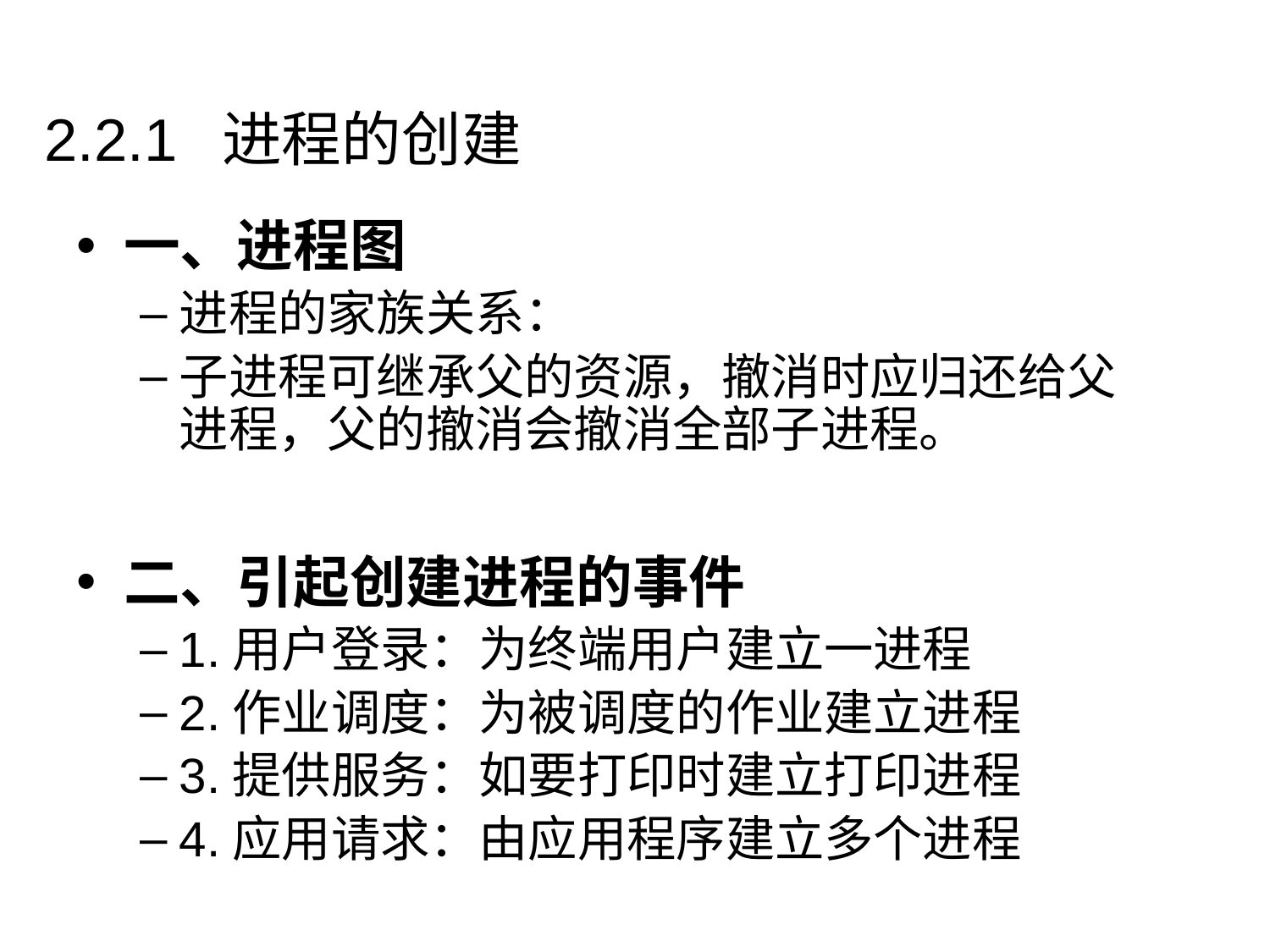

# 2.2.1  进程的创建
一、进程图
进程的家族关系：
子进程可继承父的资源，撤消时应归还给父进程，父的撤消会撤消全部子进程。

二、引起创建进程的事件
1.用户登录：为终端用户建立一进程
2.作业调度：为被调度的作业建立进程
3.提供服务：如要打印时建立打印进程
4.应用请求：由应用程序建立多个进程